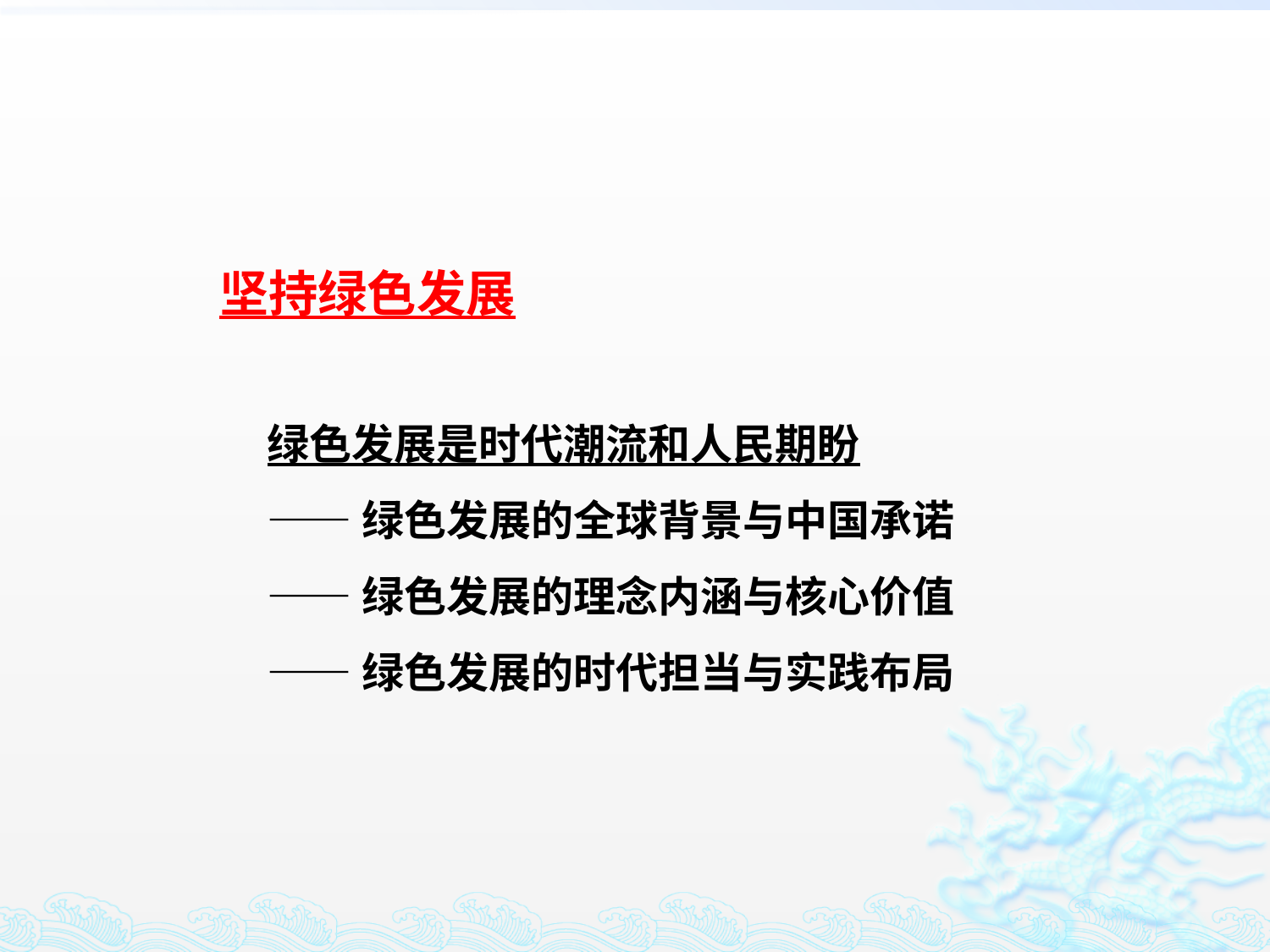

坚持绿色发展
绿色发展是时代潮流和人民期盼
——绿色发展的全球背景与中国承诺
——绿色发展的理念内涵与核心价值
——绿色发展的时代担当与实践布局